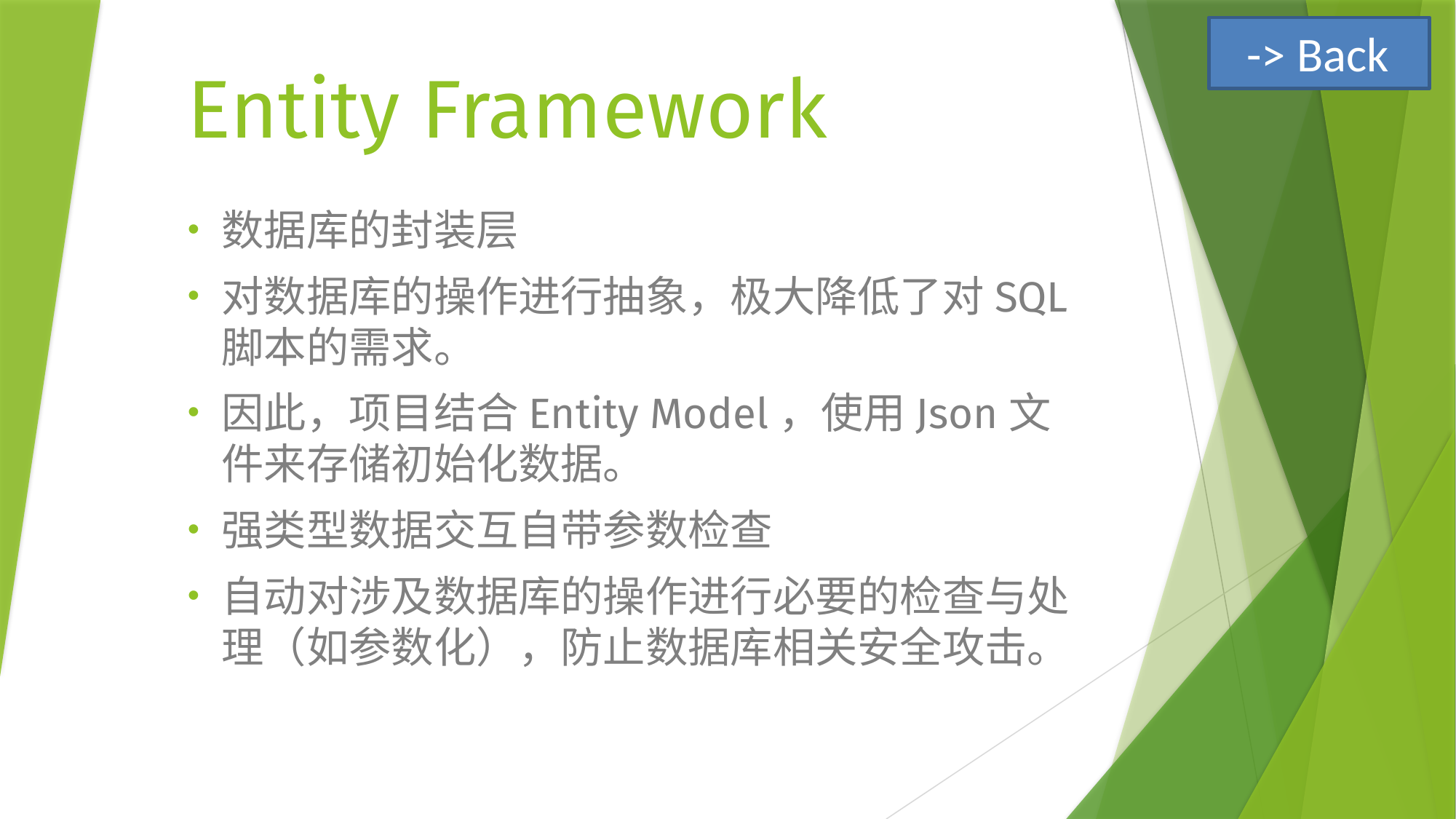

-> Back
# Entity Framework
数据库的封装层
对数据库的操作进行抽象，极大降低了对SQL脚本的需求。
因此，项目结合Entity Model，使用Json文件来存储初始化数据。
强类型数据交互自带参数检查
自动对涉及数据库的操作进行必要的检查与处理（如参数化），防止数据库相关安全攻击。